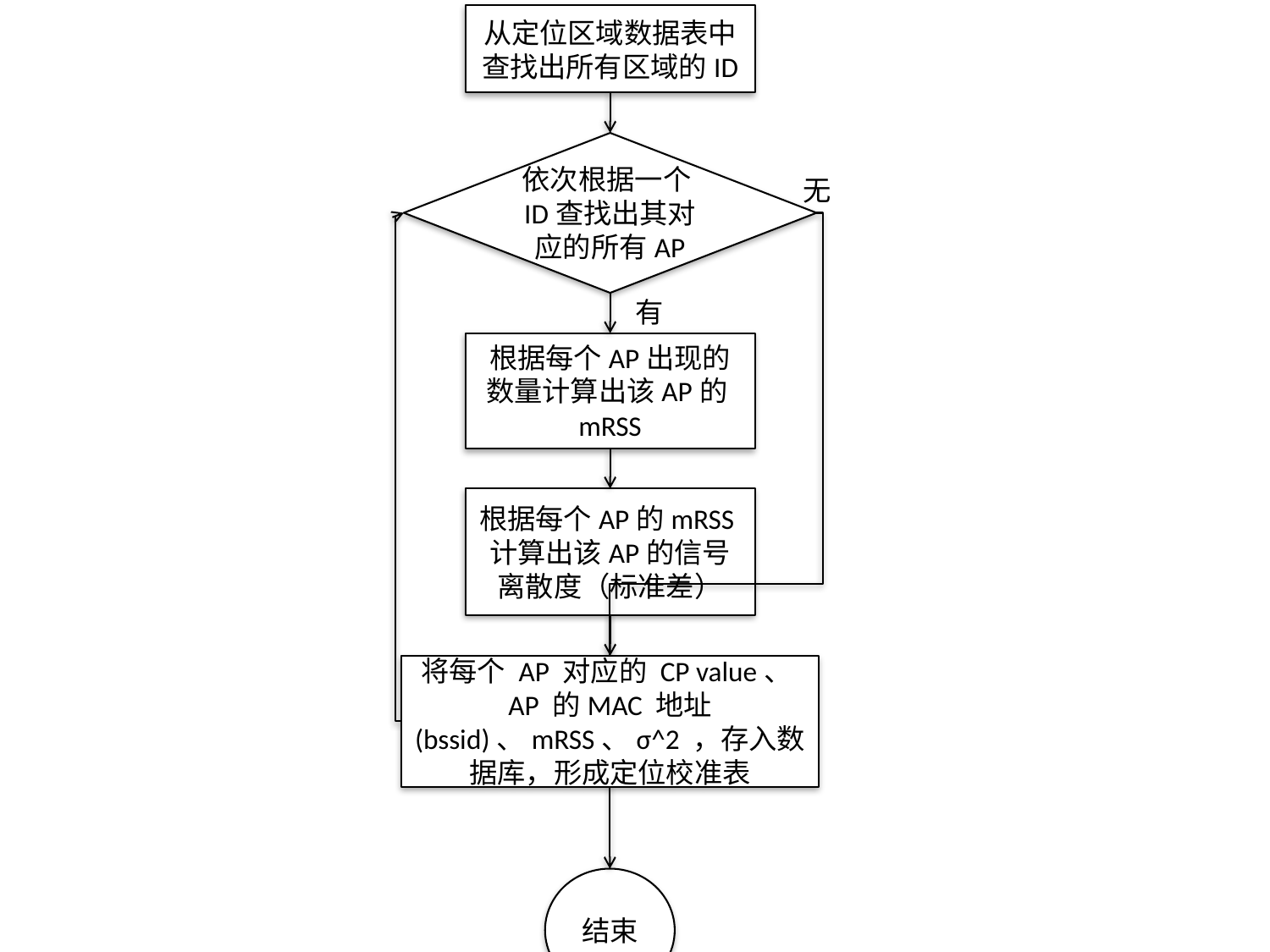

从定位区域数据表中查找出所有区域的ID
依次根据一个ID查找出其对应的所有AP
无
有
根据每个AP出现的数量计算出该AP的mRSS
根据每个AP的mRSS计算出该AP的信号离散度（标准差）
将每个 AP 对应的 CP value、AP 的MAC 地址 (bssid)、mRSS、σ^2 ，存入数据库，形成定位校准表
结束